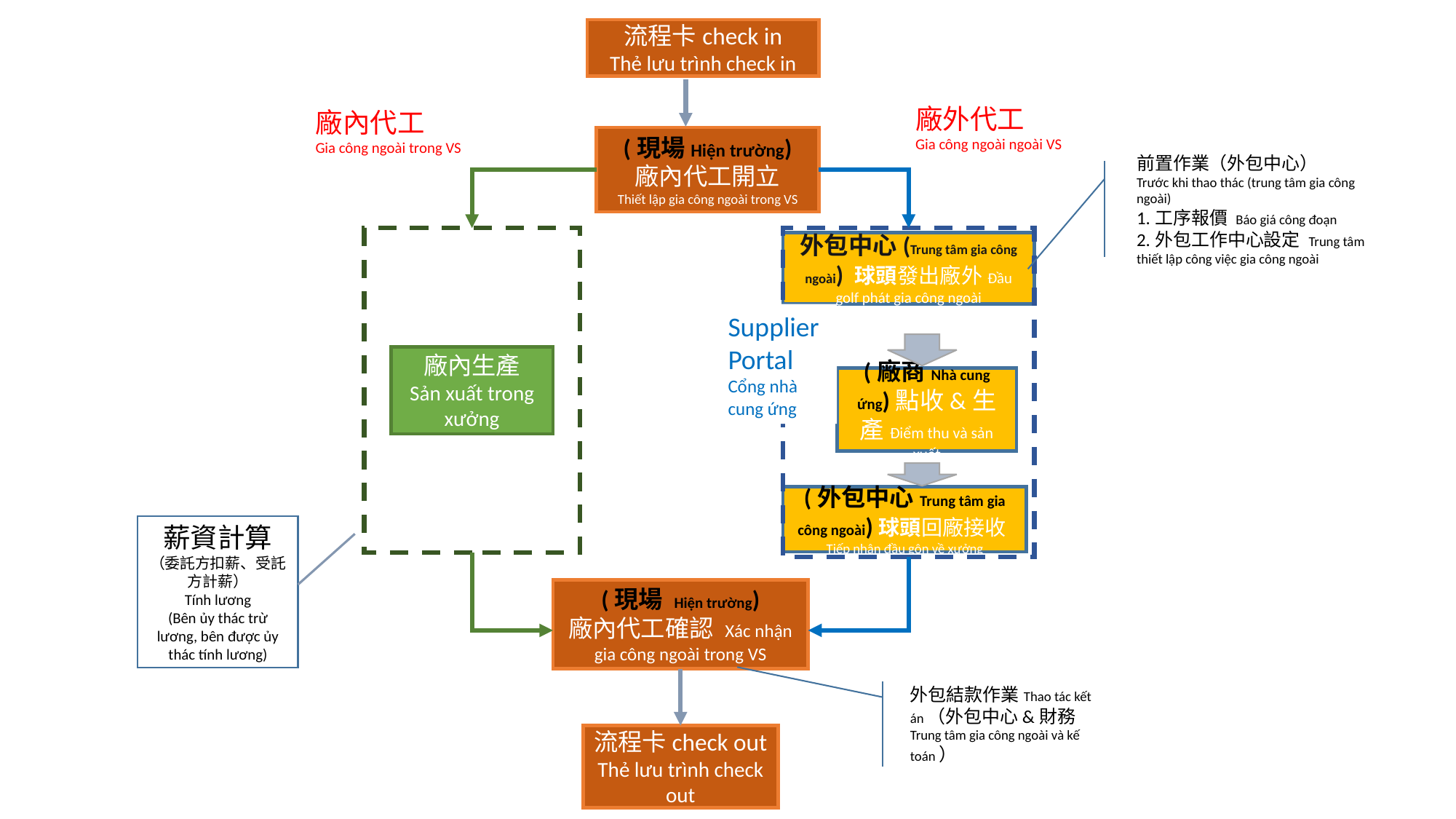

流程卡check in
Thẻ lưu trình check in
廠外代工
Gia công ngoài ngoài VS
廠內代工
Gia công ngoài trong VS
(現場Hiện trường)
廠內代工開立
Thiết lập gia công ngoài trong VS
前置作業（外包中心）
Trước khi thao thác (trung tâm gia công ngoài)
1.工序報價 Báo giá công đoạn
2.外包工作中心設定 Trung tâm thiết lập công việc gia công ngoài

外包中心(Trung tâm gia công ngoài) 球頭發出廠外Đầu golf phát gia công ngoài
Supplier  Portal Cổng nhà cung ứng

廠內生產
Sản xuất trong xưởng
(廠商Nhà cung ứng)點收&生產Điểm thu và sản xuất

(外包中心Trung tâm gia công ngoài)球頭回廠接收Tiếp nhận đầu gôn về xưởng
薪資計算
（委託方扣薪、受託方計薪）
Tính lương
(Bên ủy thác trừ lương, bên được ủy thác tính lương)
(現場 Hiện trường)
廠內代工確認 Xác nhận gia công ngoài trong VS
外包結款作業Thao tác kết án（外包中心&財務Trung tâm gia công ngoài và kế toán）
流程卡check out
Thẻ lưu trình check out